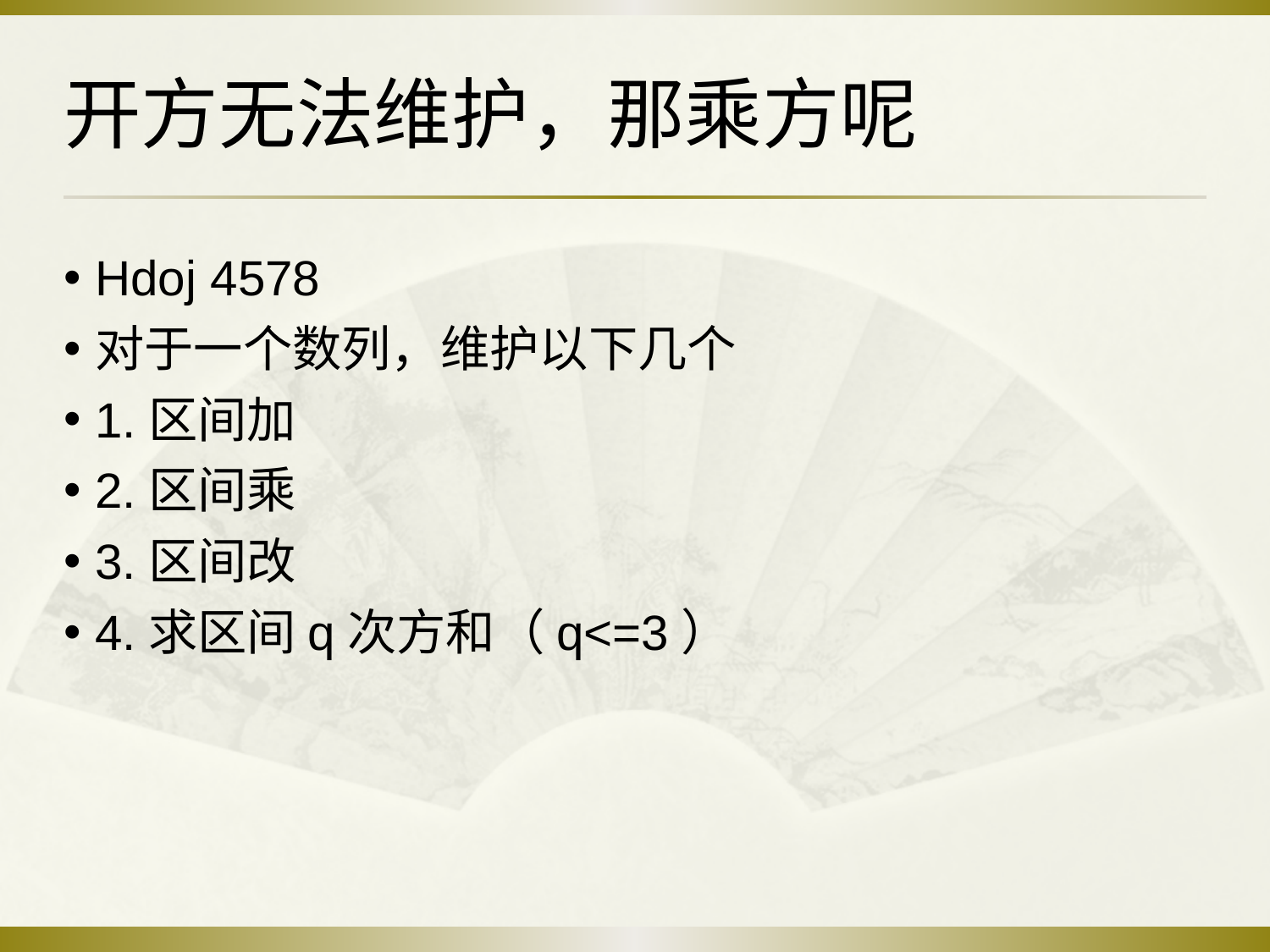

# 开方无法维护，那乘方呢
Hdoj 4578
对于一个数列，维护以下几个
1.区间加
2.区间乘
3.区间改
4.求区间q次方和（q<=3）